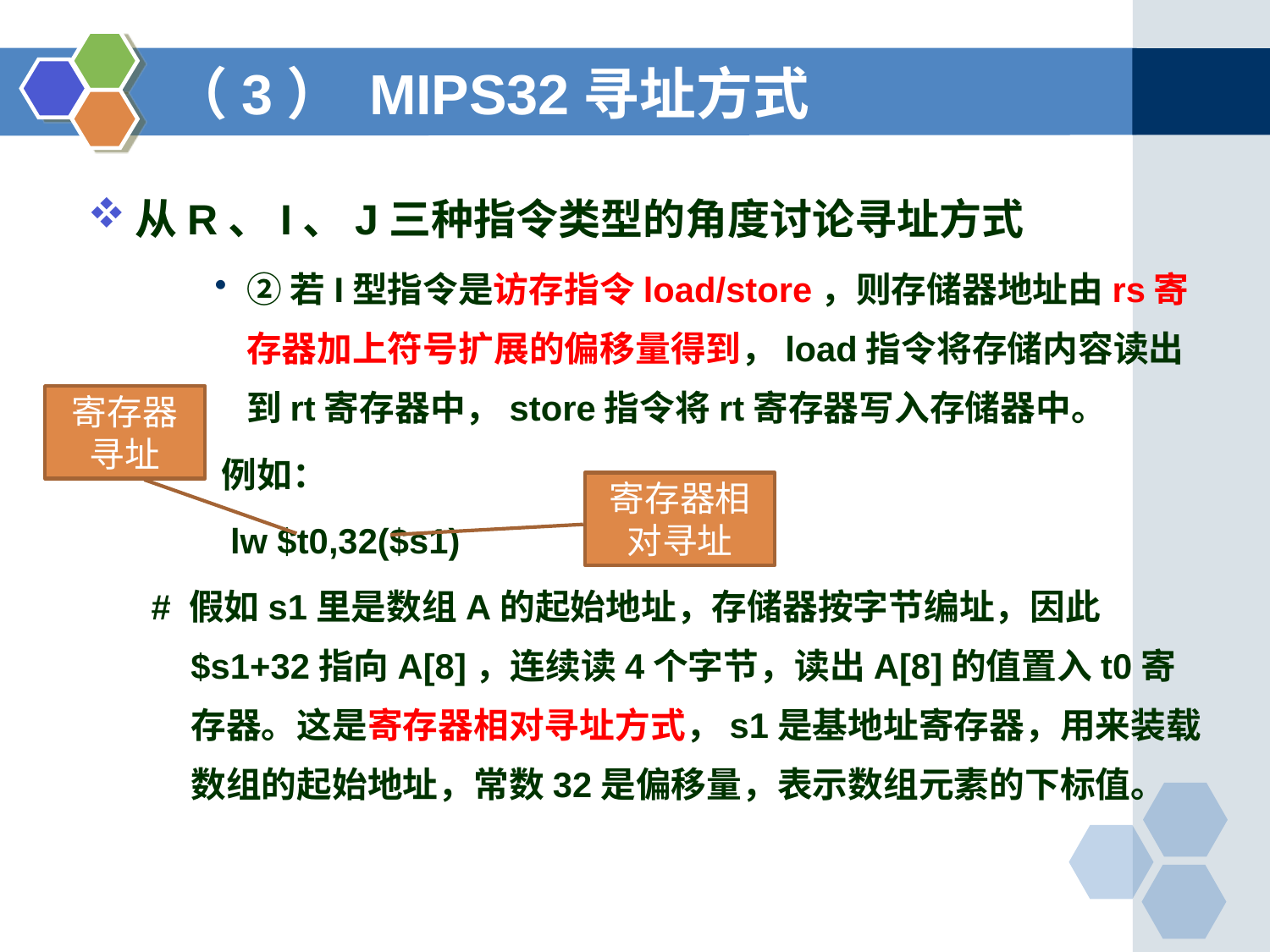

# （3） MIPS32寻址方式
从R、I、J三种指令类型的角度讨论寻址方式
②若I型指令是访存指令load/store，则存储器地址由rs寄存器加上符号扩展的偏移量得到，load指令将存储内容读出到rt寄存器中，store指令将rt寄存器写入存储器中。
　　例如：
　　lw $t0,32($s1)
# 假如s1里是数组A的起始地址，存储器按字节编址，因此$s1+32指向A[8]，连续读4个字节，读出A[8]的值置入t0寄存器。这是寄存器相对寻址方式，s1是基地址寄存器，用来装载数组的起始地址，常数32是偏移量，表示数组元素的下标值。

寄存器寻址
寄存器相对寻址